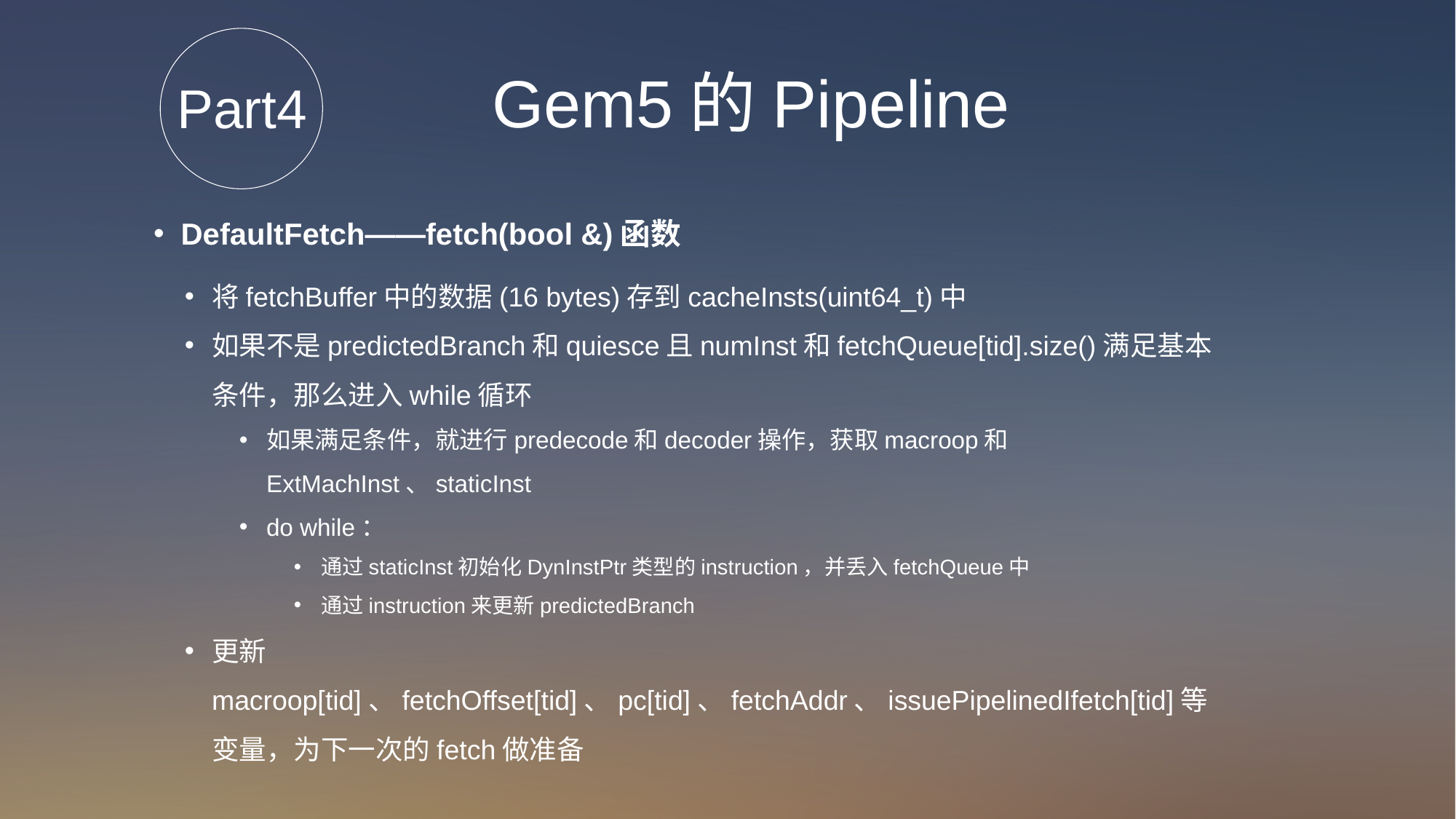

Gem5的Pipeline
Part4
DefaultFetch——fetch(bool &)函数
将fetchBuffer中的数据(16 bytes)存到cacheInsts(uint64_t)中
如果不是predictedBranch和quiesce且numInst和fetchQueue[tid].size()满足基本条件，那么进入while循环
如果满足条件，就进行predecode和decoder操作，获取macroop和ExtMachInst、staticInst
do while：
通过staticInst初始化DynInstPtr类型的instruction，并丢入fetchQueue中
通过instruction来更新predictedBranch
更新macroop[tid]、fetchOffset[tid]、pc[tid]、fetchAddr、issuePipelinedIfetch[tid]等变量，为下一次的fetch做准备